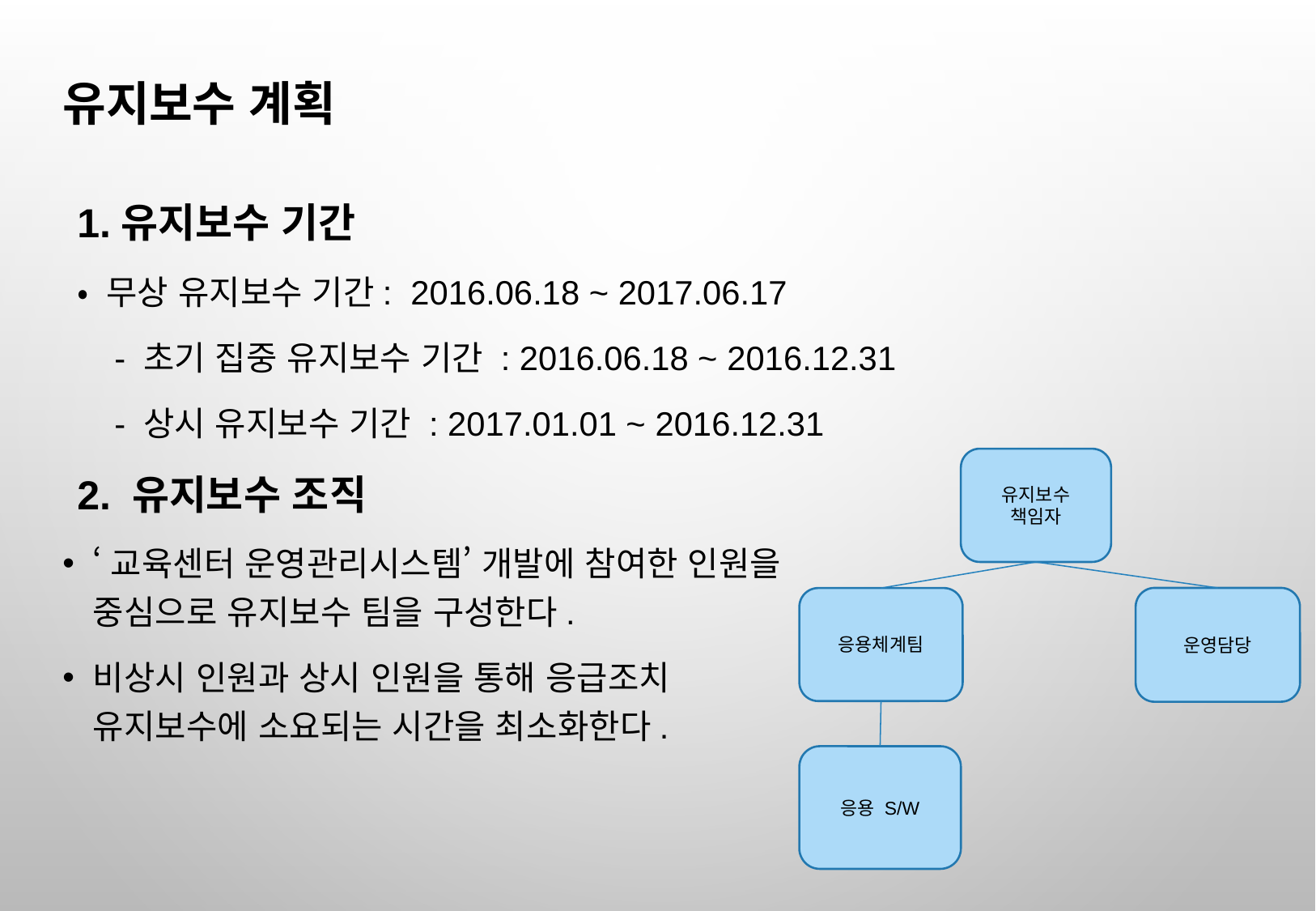

유지보수 계획
1.유지보수 기간
• 무상 유지보수 기간:  2016.06.18 ~ 2017.06.17
    - 초기 집중 유지보수 기간 : 2016.06.18 ~ 2016.12.31
    - 상시 유지보수 기간 : 2017.01.01 ~ 2016.12.31
2. 유지보수 조직
‘교육센터 운영관리시스템’ 개발에 참여한 인원을                                                   중심으로 유지보수 팀을 구성한다.
비상시 인원과 상시 인원을 통해 응급조치                                                          및 유지보수에 소요되는 시간을 최소화한다.

유지보수 책임자
운영담당
응용체계팀
응용 S/W
66